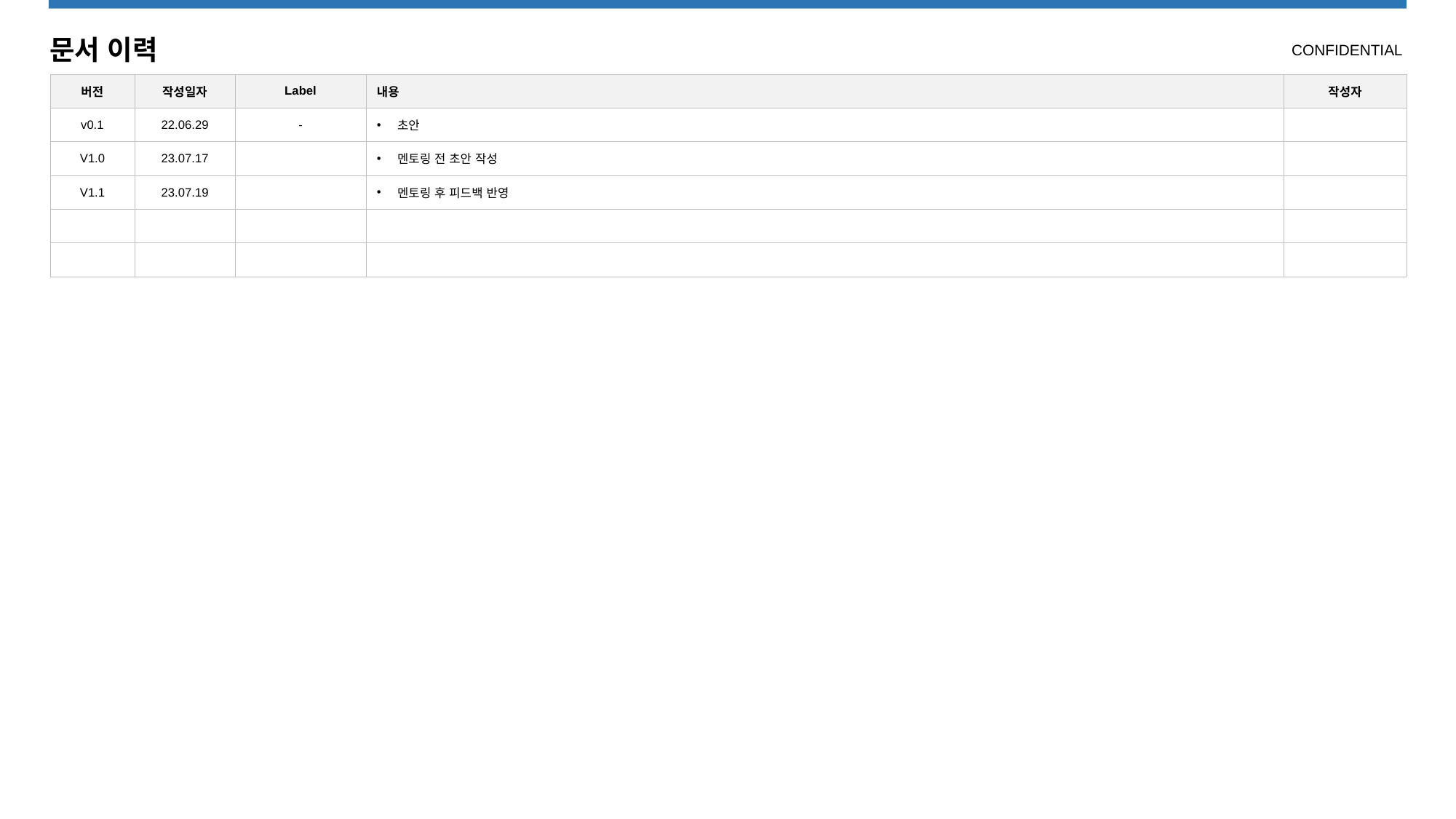

# 문서 이력
CONFIDENTIAL
| 버전 | 작성일자 | Label | 내용 | 작성자 |
| --- | --- | --- | --- | --- |
| v0.1 | 22.06.29 | - | 초안 |  |
| V1.0 | 23.07.17 |  | 멘토링 전 초안 작성 |  |
| V1.1 | 23.07.19 |  | 멘토링 후 피드백 반영 |  |
|  |  |  |  |  |
|  |  |  |  |  |